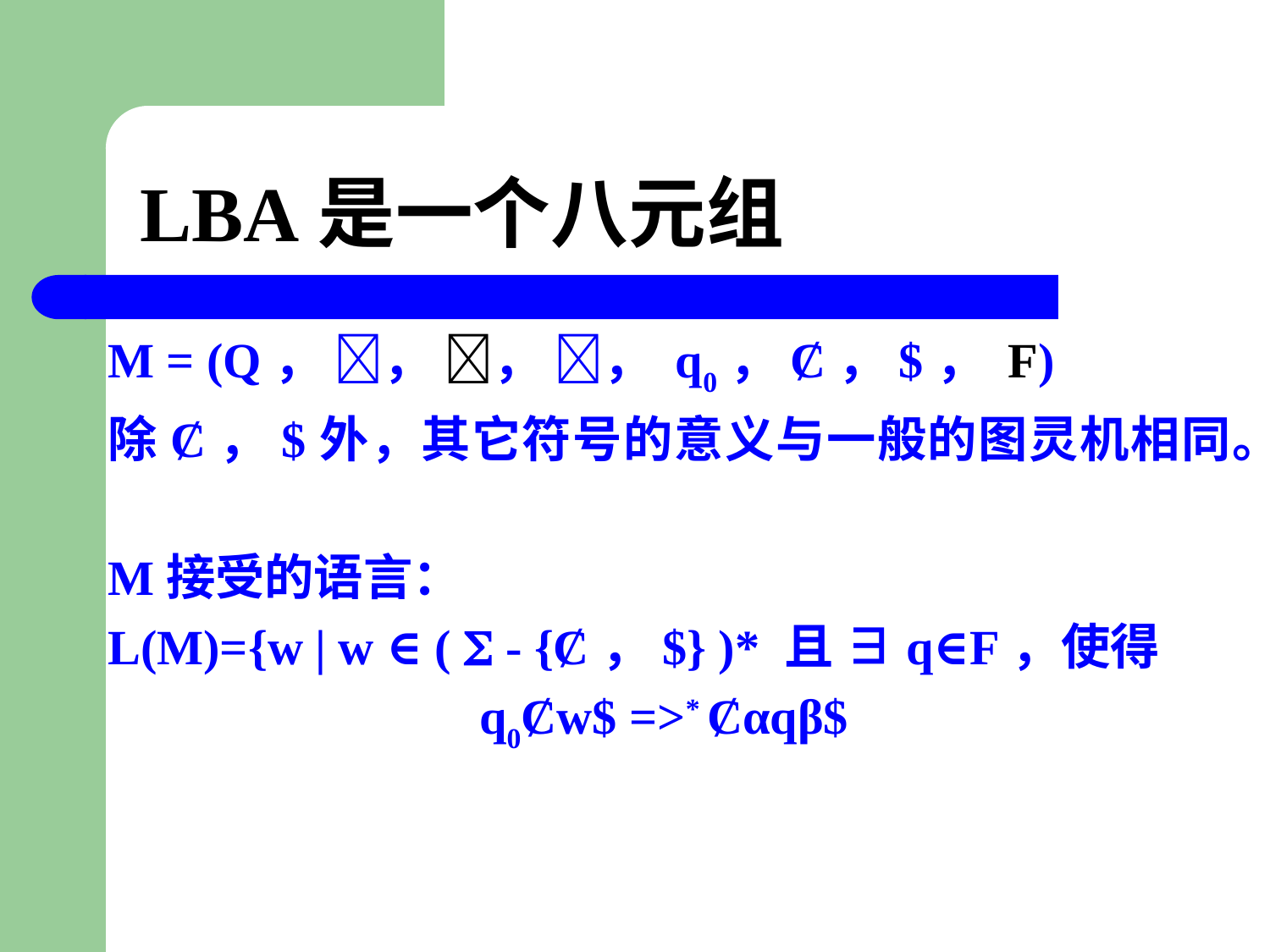

# LBA是一个八元组
M = (Q， Σ， Γ， δ， q0，Ȼ，$， F)
除Ȼ，$外，其它符号的意义与一般的图灵机相同。

M接受的语言：
L(M)={w | w ∈ ( Σ - {Ȼ，$} )* 且 ∃q∈F，使得
q0Ȼw$ =>* Ȼαqβ$